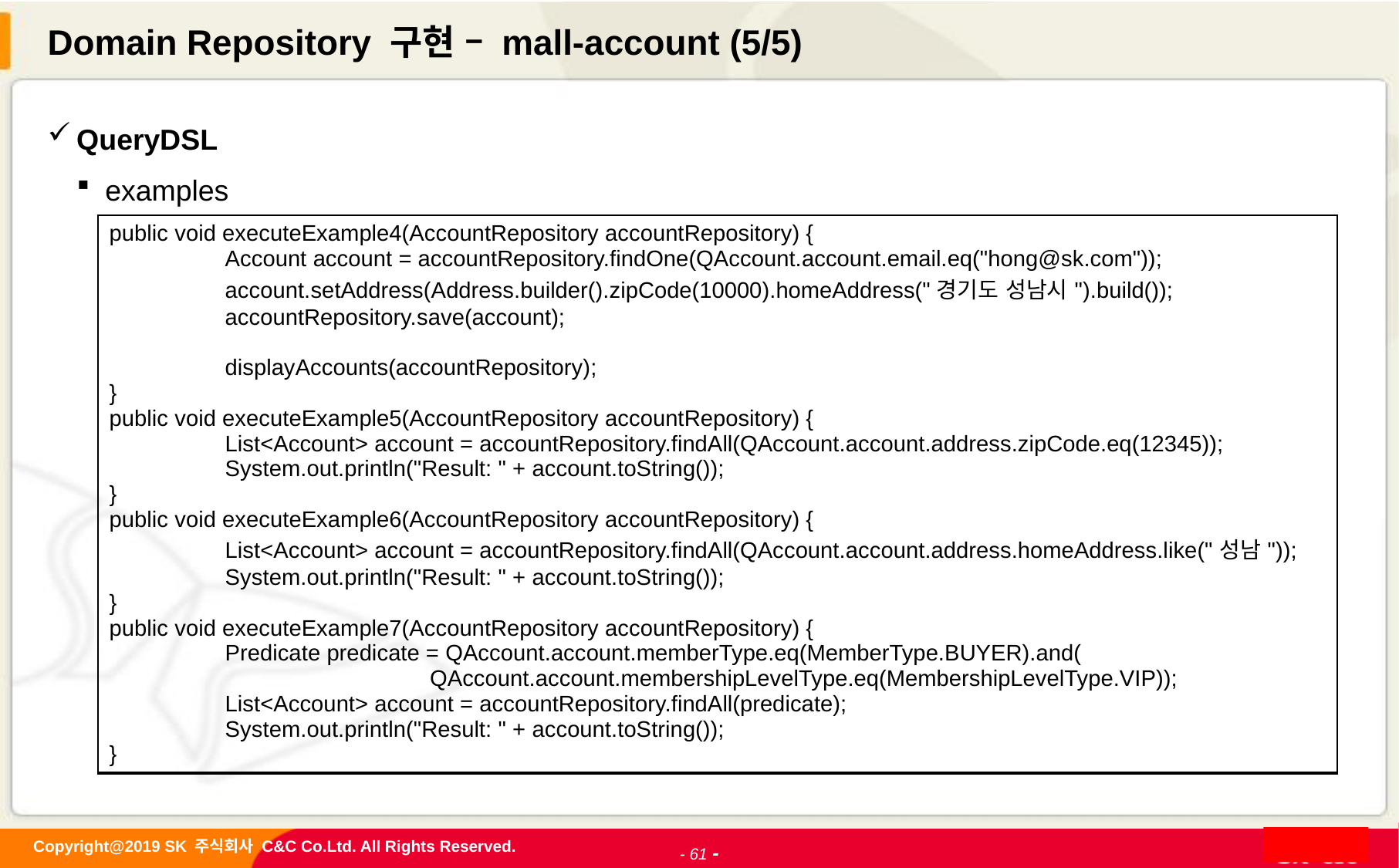

# Domain Repository 구현 – mall-account (5/5)
QueryDSL
examples

| public void executeExample4(AccountRepository accountRepository) { Account account = accountRepository.findOne(QAccount.account.email.eq("hong@sk.com")); account.setAddress(Address.builder().zipCode(10000).homeAddress("경기도 성남시").build()); accountRepository.save(account); displayAccounts(accountRepository); } public void executeExample5(AccountRepository accountRepository) { List<Account> account = accountRepository.findAll(QAccount.account.address.zipCode.eq(12345)); System.out.println("Result: " + account.toString()); } public void executeExample6(AccountRepository accountRepository) { List<Account> account = accountRepository.findAll(QAccount.account.address.homeAddress.like("성남")); System.out.println("Result: " + account.toString()); } public void executeExample7(AccountRepository accountRepository) { Predicate predicate = QAccount.account.memberType.eq(MemberType.BUYER).and( QAccount.account.membershipLevelType.eq(MembershipLevelType.VIP)); List<Account> account = accountRepository.findAll(predicate); System.out.println("Result: " + account.toString()); } |
| --- |